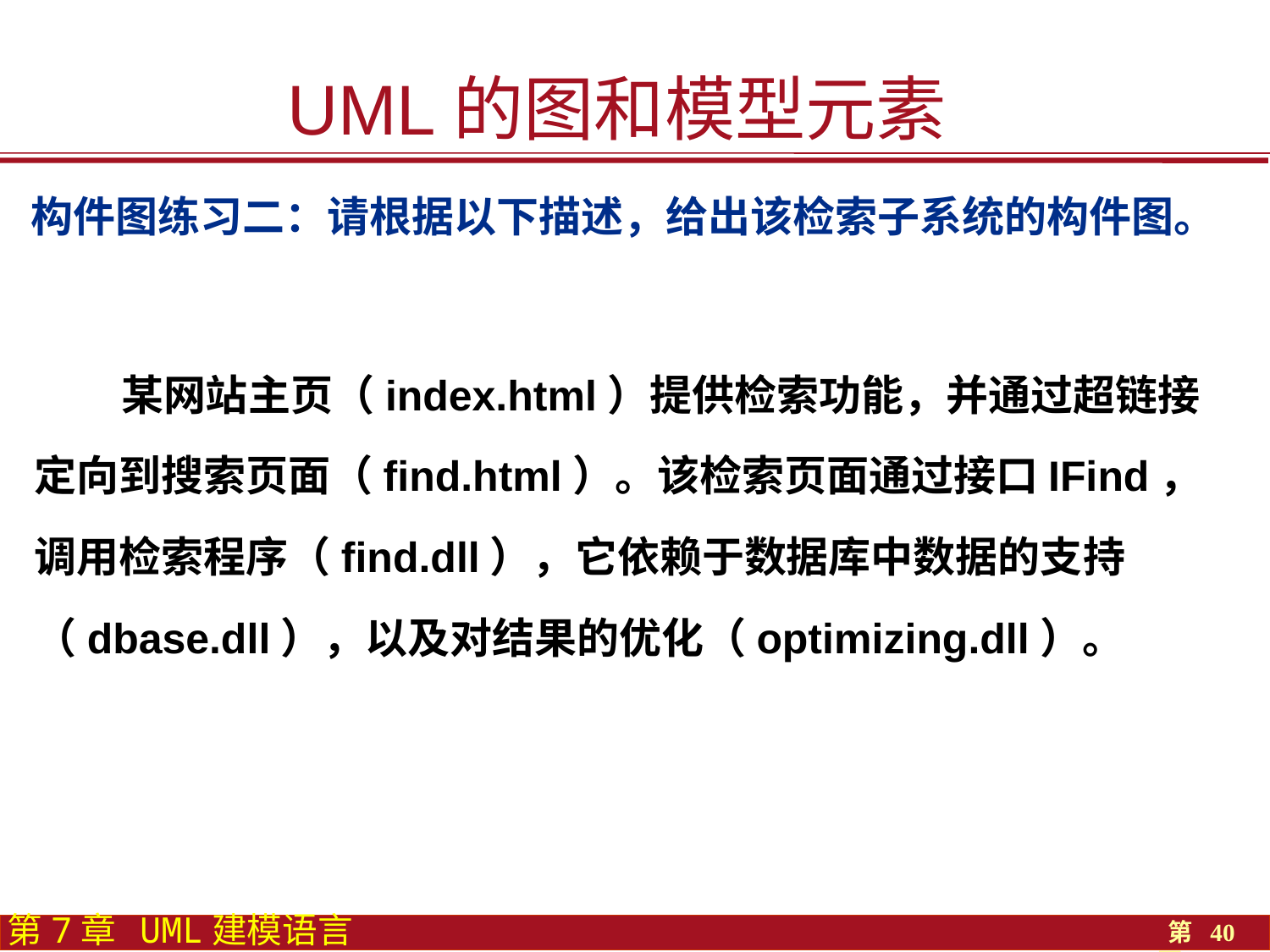

UML的图和模型元素
构件图练习二：请根据以下描述，给出该检索子系统的构件图。
    某网站主页（index.html）提供检索功能，并通过超链接定向到搜索页面（find.html）。该检索页面通过接口IFind，调用检索程序（find.dll），它依赖于数据库中数据的支持（dbase.dll），以及对结果的优化（optimizing.dll）。